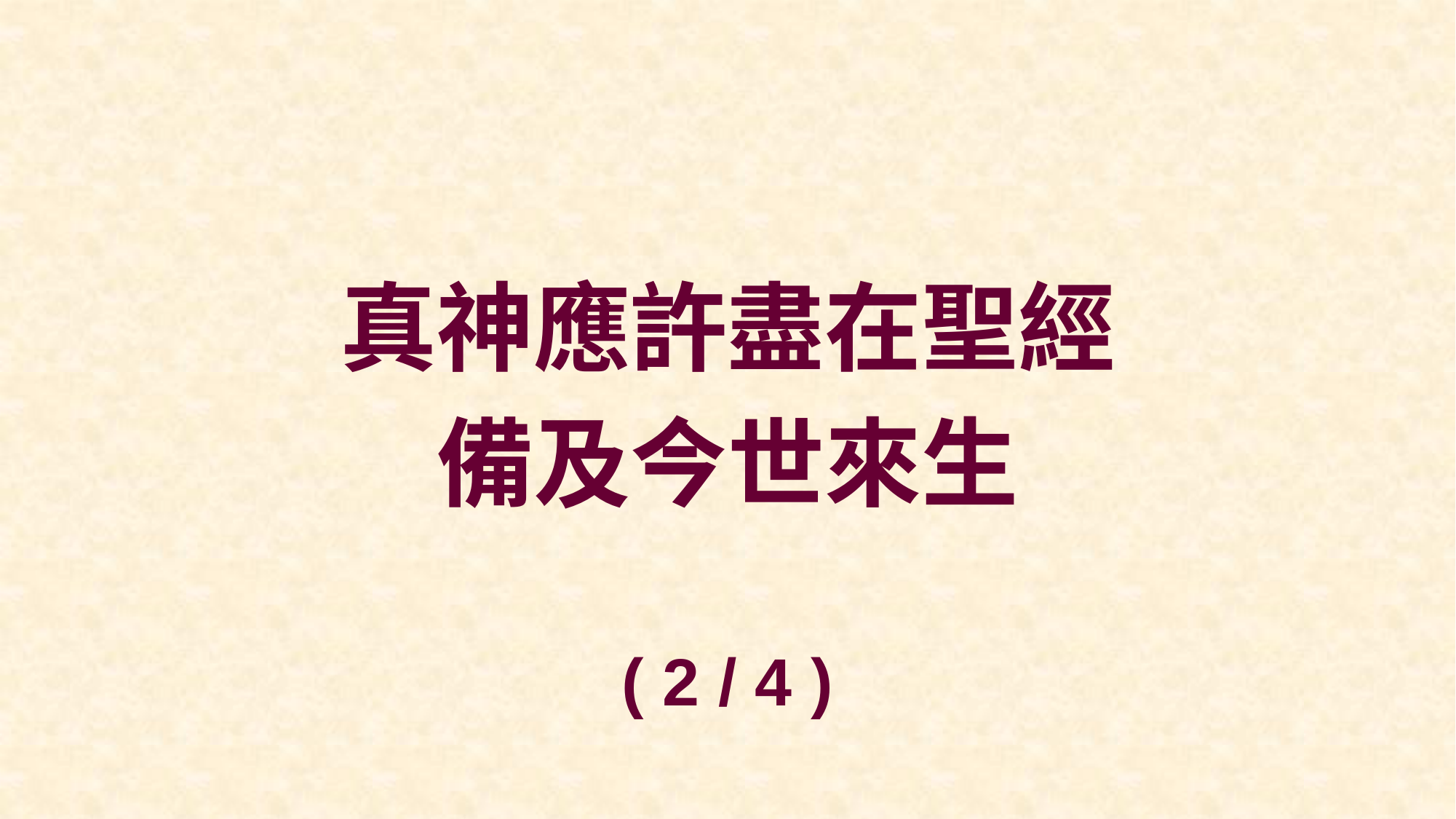

真神應許盡在聖經
備及今世來生
( 2 / 4 )